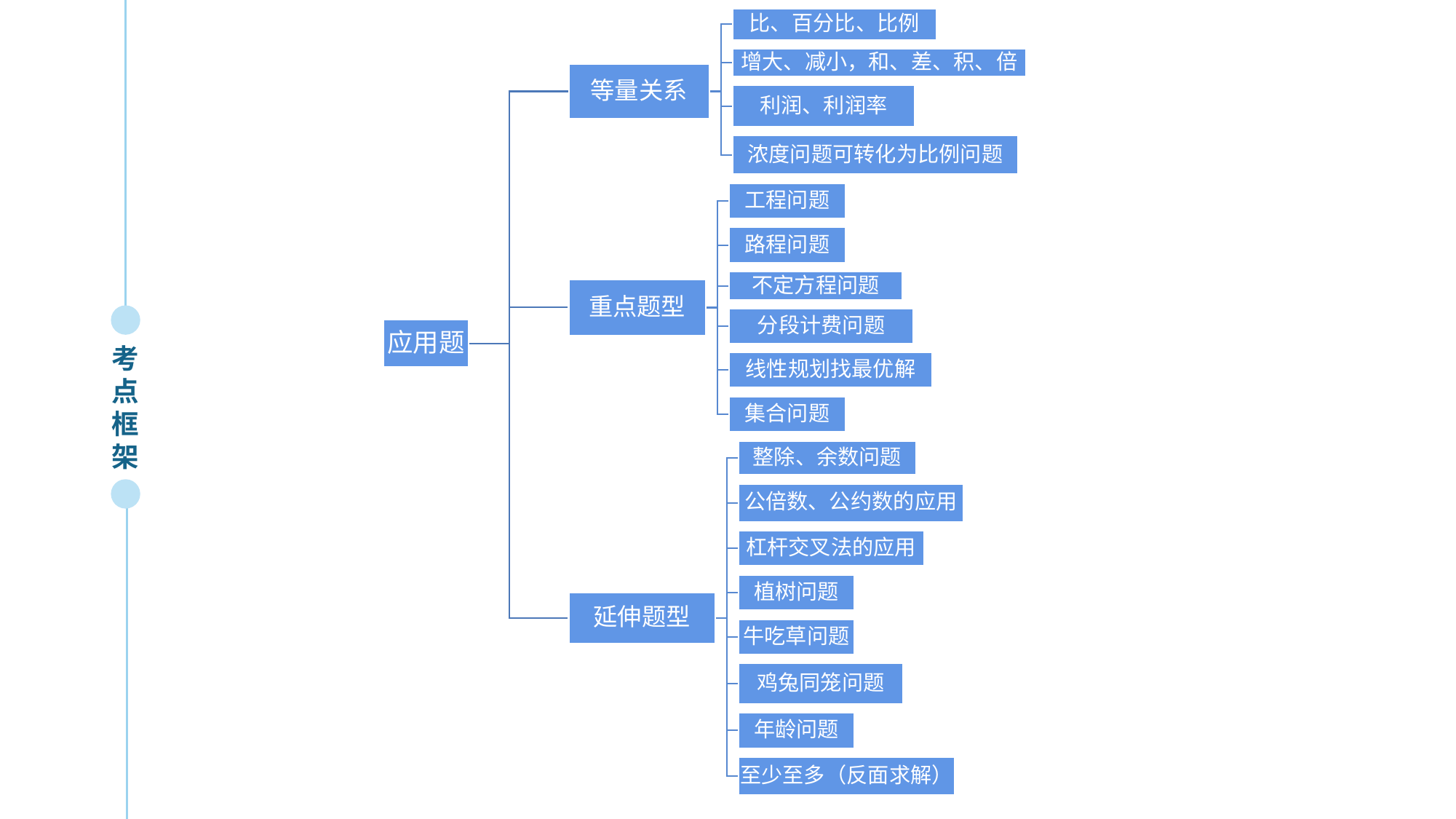

应用题
等量关系
比、百分比、比例
增大、减小，和、差、积、倍
利润、利润率
浓度问题可转化为比例问题
重点题型
工程问题
路程问题
不定方程问题
分段计费问题
线性规划找最优解
集合问题
延伸题型
整除、余数问题
公倍数、公约数的应用
杠杆交叉法的应用
植树问题
牛吃草问题
鸡兔同笼问题
年龄问题
至少至多（反面求解）

考点框架